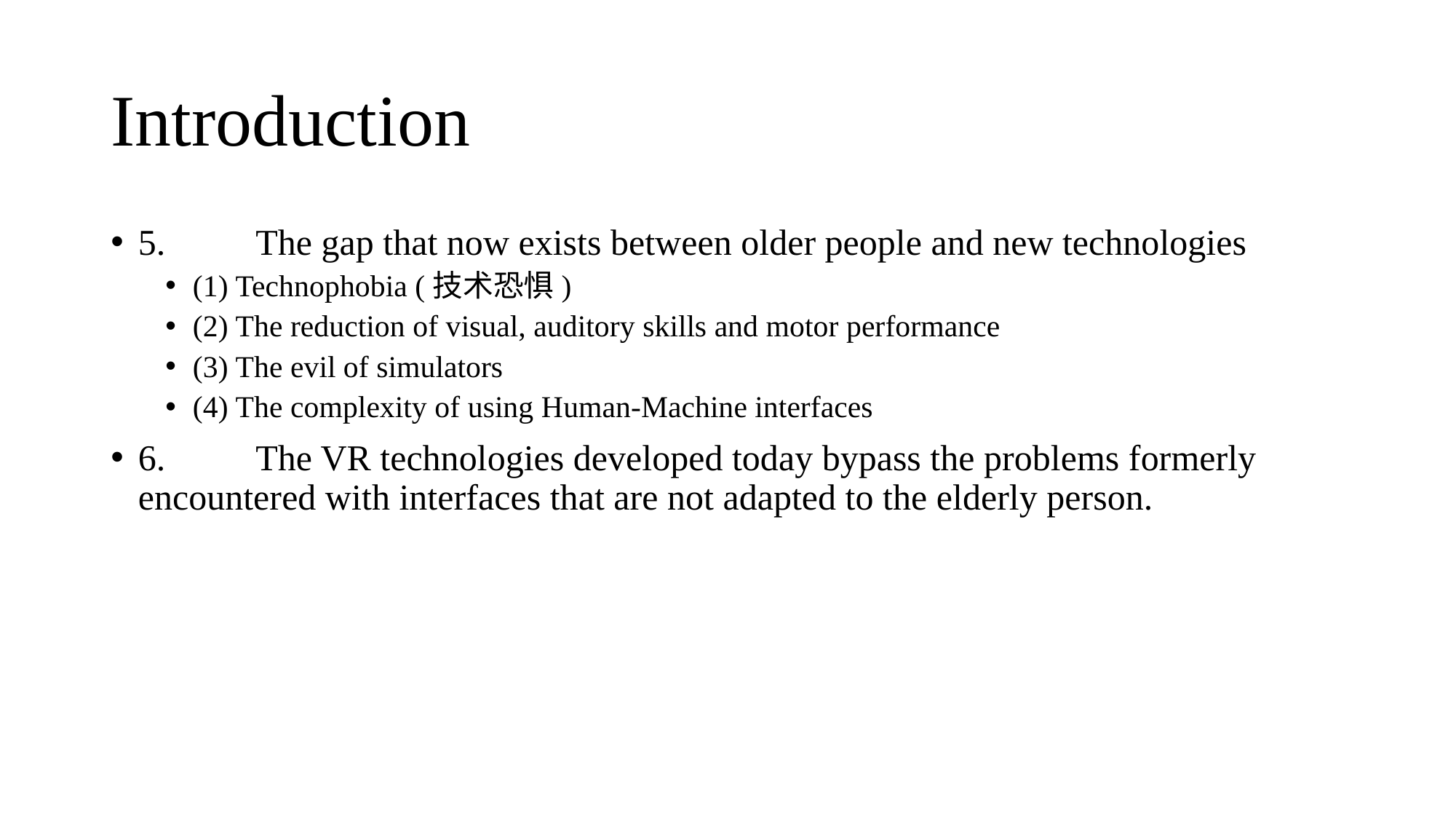

# Introduction
5.	 The gap that now exists between older people and new technologies
(1) Technophobia (技术恐惧)
(2) The reduction of visual, auditory skills and motor performance
(3) The evil of simulators
(4) The complexity of using Human-Machine interfaces
6.	 The VR technologies developed today bypass the problems formerly encountered with interfaces that are not adapted to the elderly person.